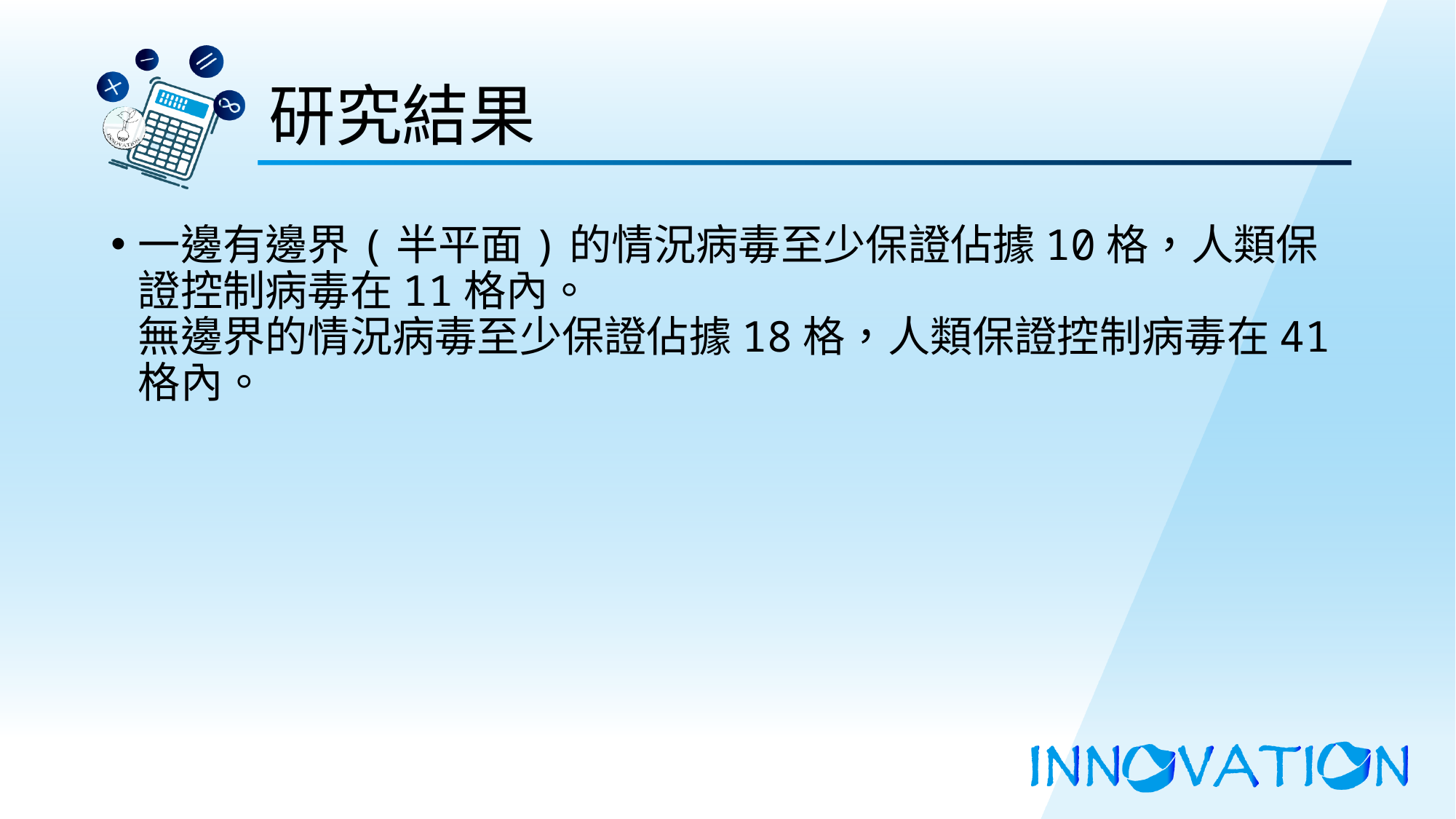

# 研究結果
一邊有邊界(半平面)的情況病毒至少保證佔據10格，人類保證控制病毒在11格內。
無邊界的情況病毒至少保證佔據18格，人類保證控制病毒在41格內。